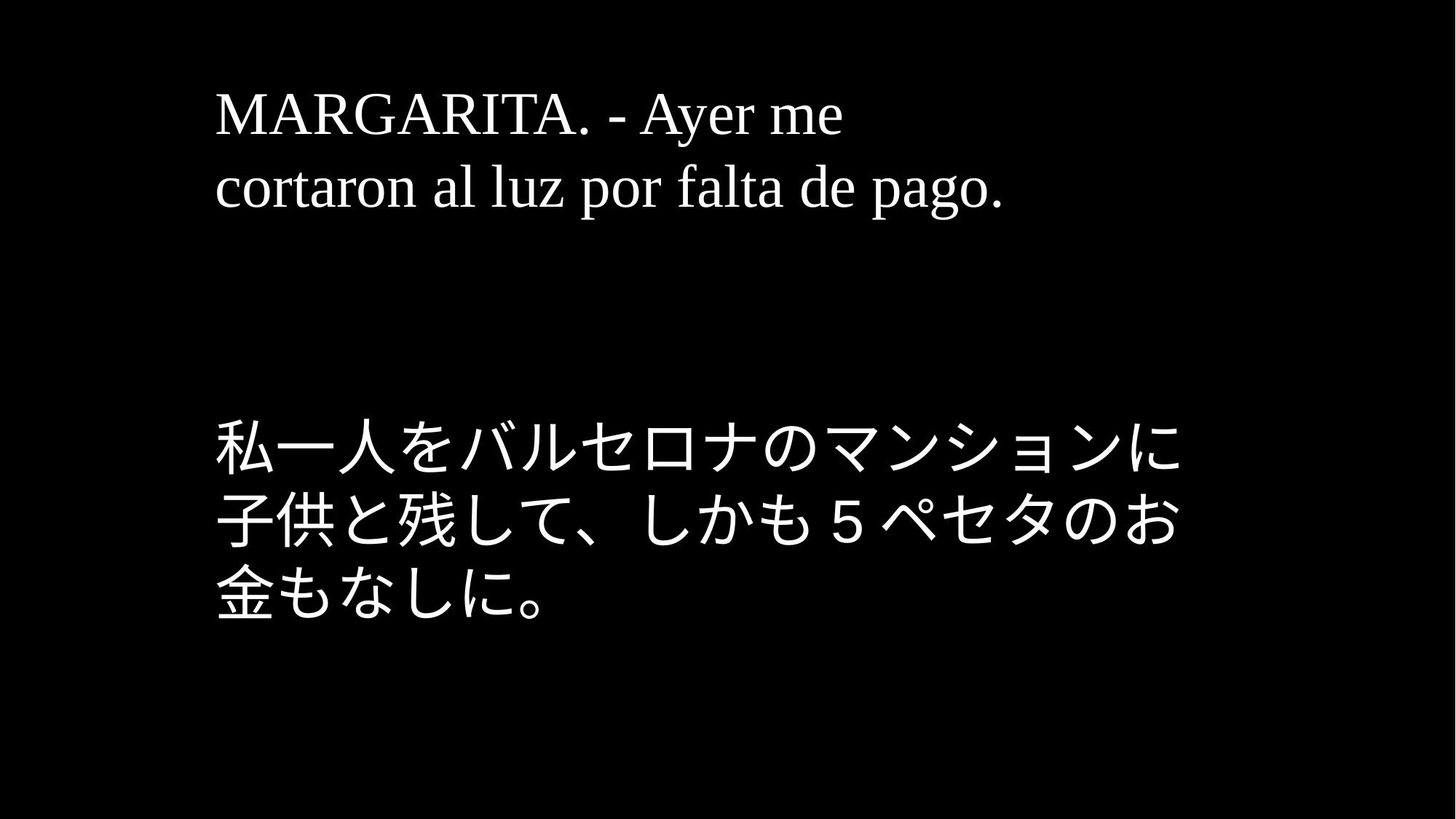

MARGARITA. - Ayer me cortaron al luz por falta de pago.

私一人をバルセロナのマンションに子供と残して、しかも5ペセタのお金もなしに。